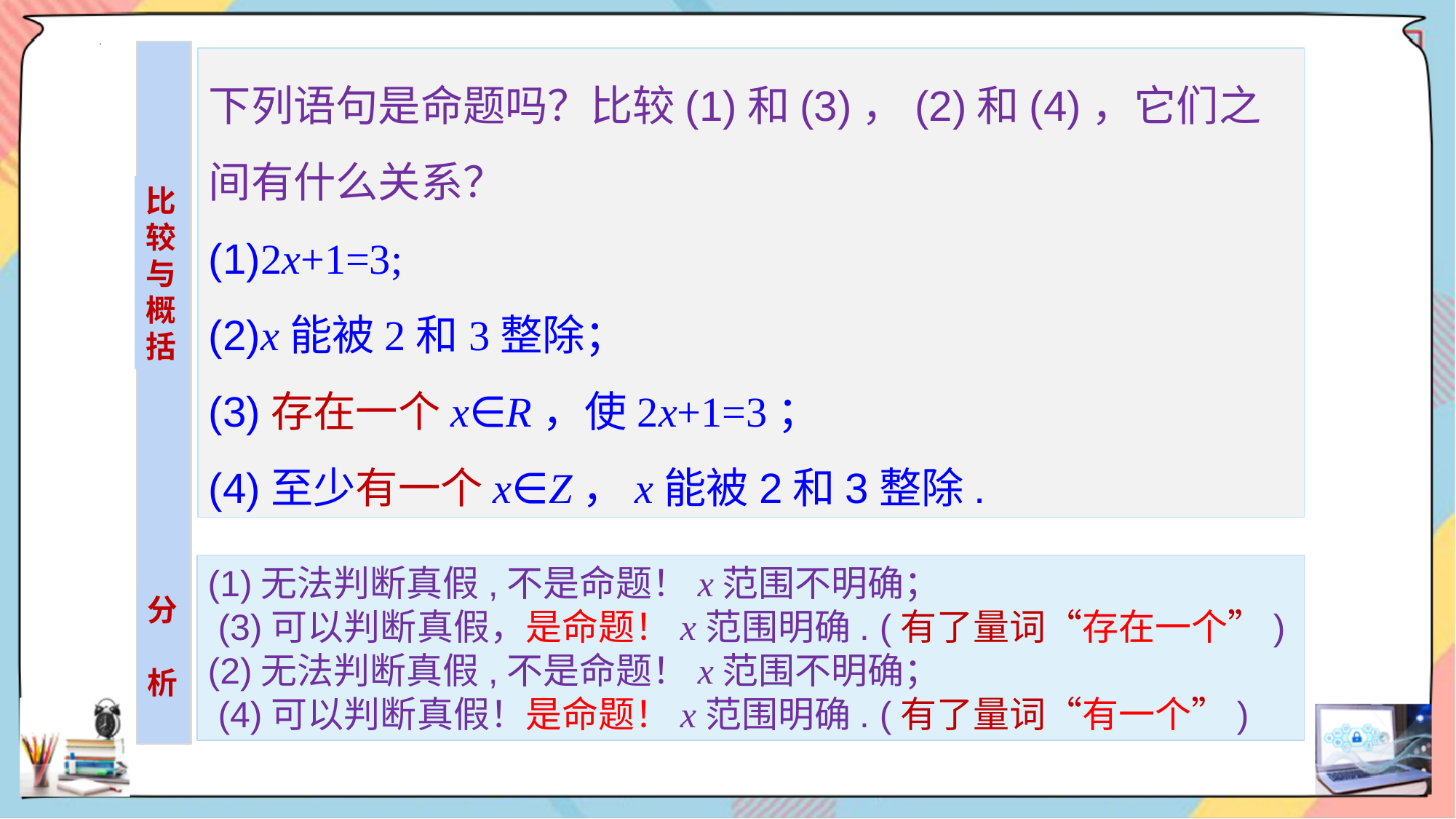

下列语句是命题吗？比较(1)和(3)，(2)和(4)，它们之间有什么关系？
(1)2x+1=3;
(2)x能被2和3整除；
(3)存在一个x∈R，使2x+1=3；
(4)至少有一个x∈Z，x能被2和3整除.
比
较与概括
(1)无法判断真假,不是命题！x范围不明确；
 (3)可以判断真假，是命题！x范围明确. (有了量词“存在一个”)
(2)无法判断真假,不是命题！x范围不明确；
 (4)可以判断真假！是命题！x范围明确. (有了量词“有一个”)
分

析